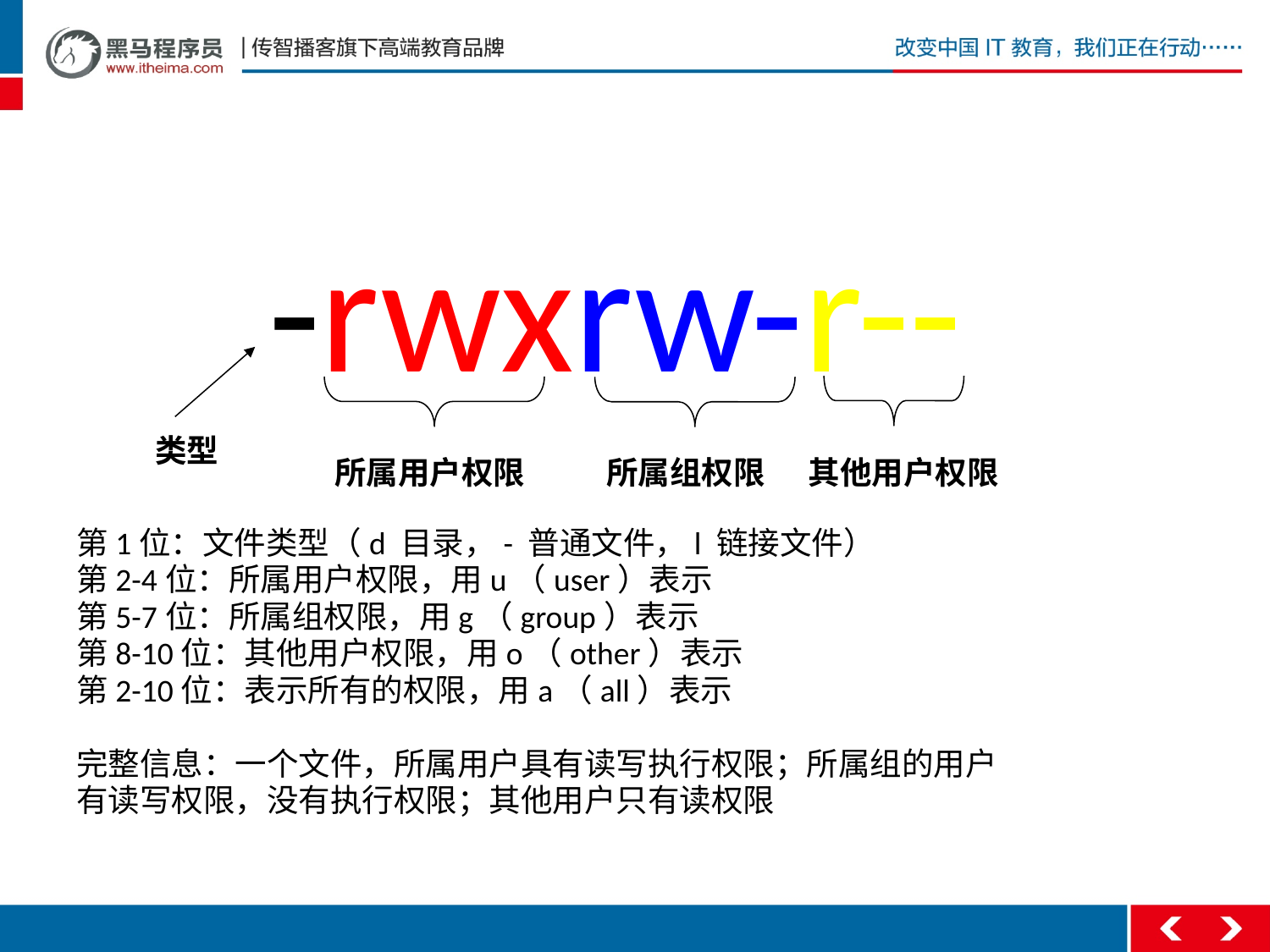

#
-rwxrw-r--

第1位：文件类型（d 目录，- 普通文件，l 链接文件）
第2-4位：所属用户权限，用u（user）表示
第5-7位：所属组权限，用g（group）表示
第8-10位：其他用户权限，用o（other）表示
第2-10位：表示所有的权限，用a（all）表示

完整信息：一个文件，所属用户具有读写执行权限；所属组的用户
有读写权限，没有执行权限；其他用户只有读权限

类型
所属用户权限
所属组权限
其他用户权限